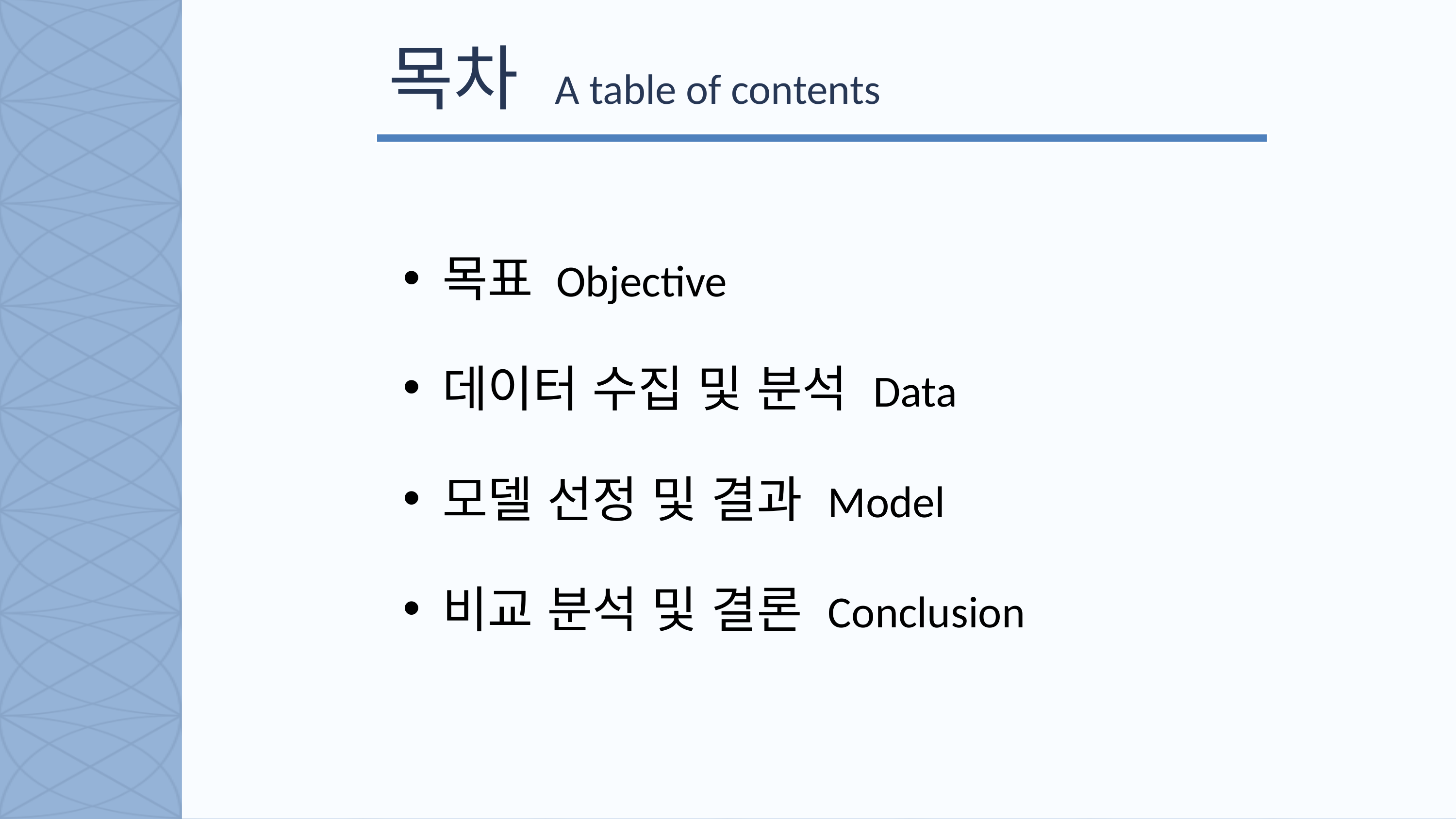

목차 A table of contents

목표 Objective

데이터 수집 및 분석 Data

모델 선정 및 결과 Model

비교 분석 및 결론 Conclusion